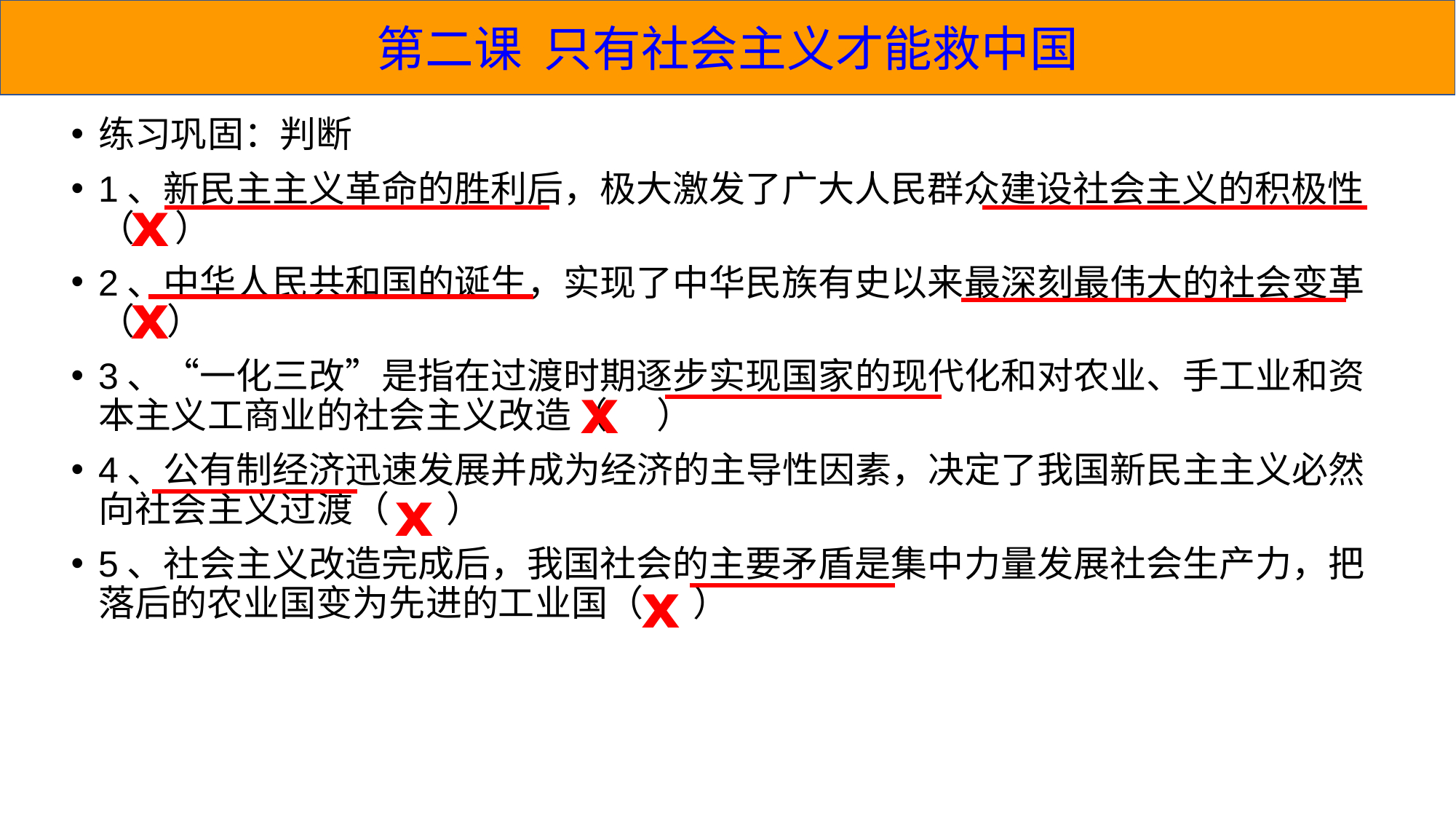

第二课  只有社会主义才能救中国
练习巩固：判断
1、新民主主义革命的胜利后，极大激发了广大人民群众建设社会主义的积极性（     ）
2、中华人民共和国的诞生，实现了中华民族有史以来最深刻最伟大的社会变革（    ）
3、“一化三改”是指在过渡时期逐步实现国家的现代化和对农业、手工业和资本主义工商业的社会主义改造（      ）
4、公有制经济迅速发展并成为经济的主导性因素，决定了我国新民主主义必然向社会主义过渡（       ）
5、社会主义改造完成后，我国社会的主要矛盾是集中力量发展社会生产力，把落后的农业国变为先进的工业国（      ）

ⅹ
ⅹ
ⅹ
ⅹ
ⅹ